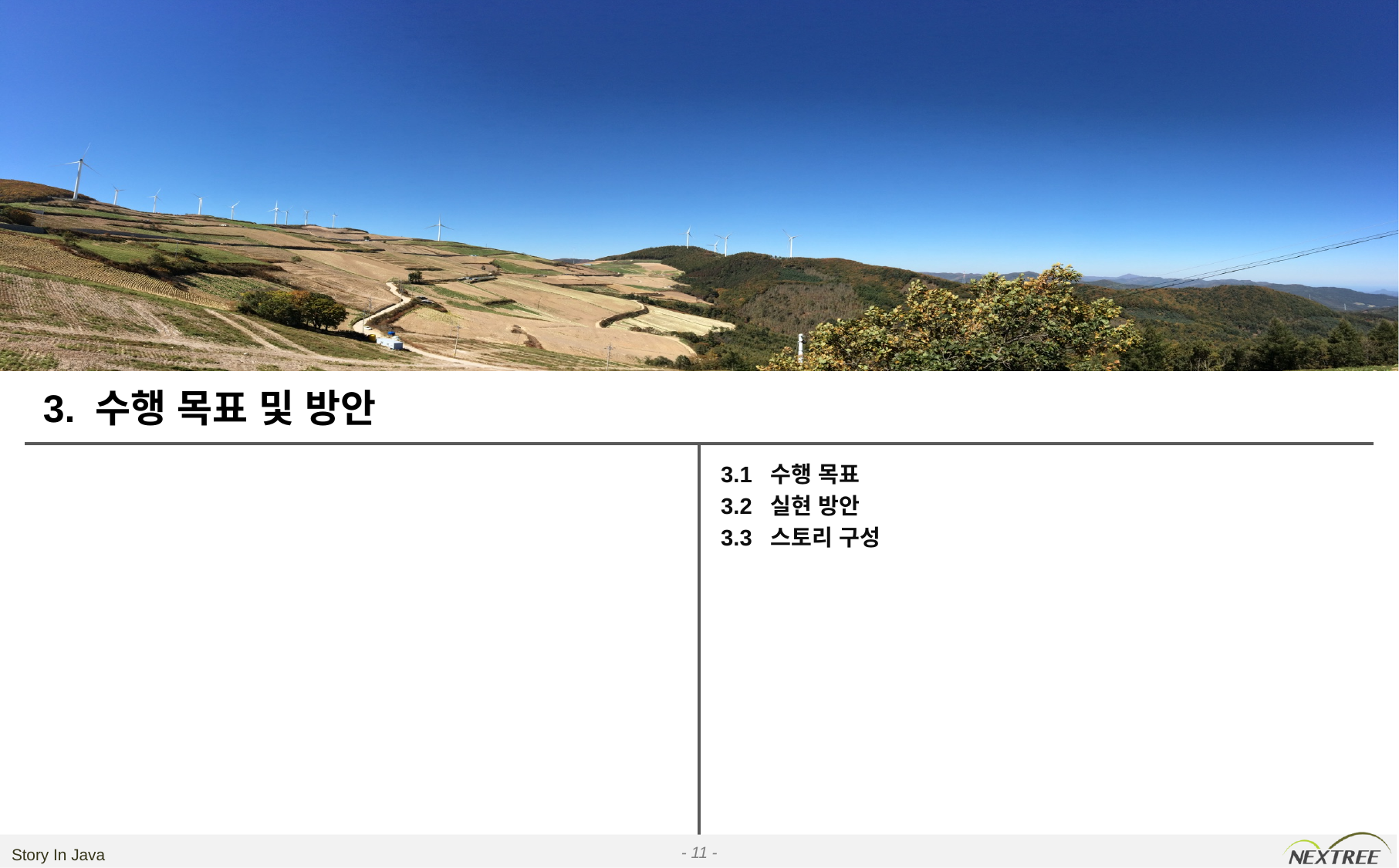

# 3. 수행 목표 및 방안
3.1  수행 목표
3.2  실현 방안
3.3  스토리 구성